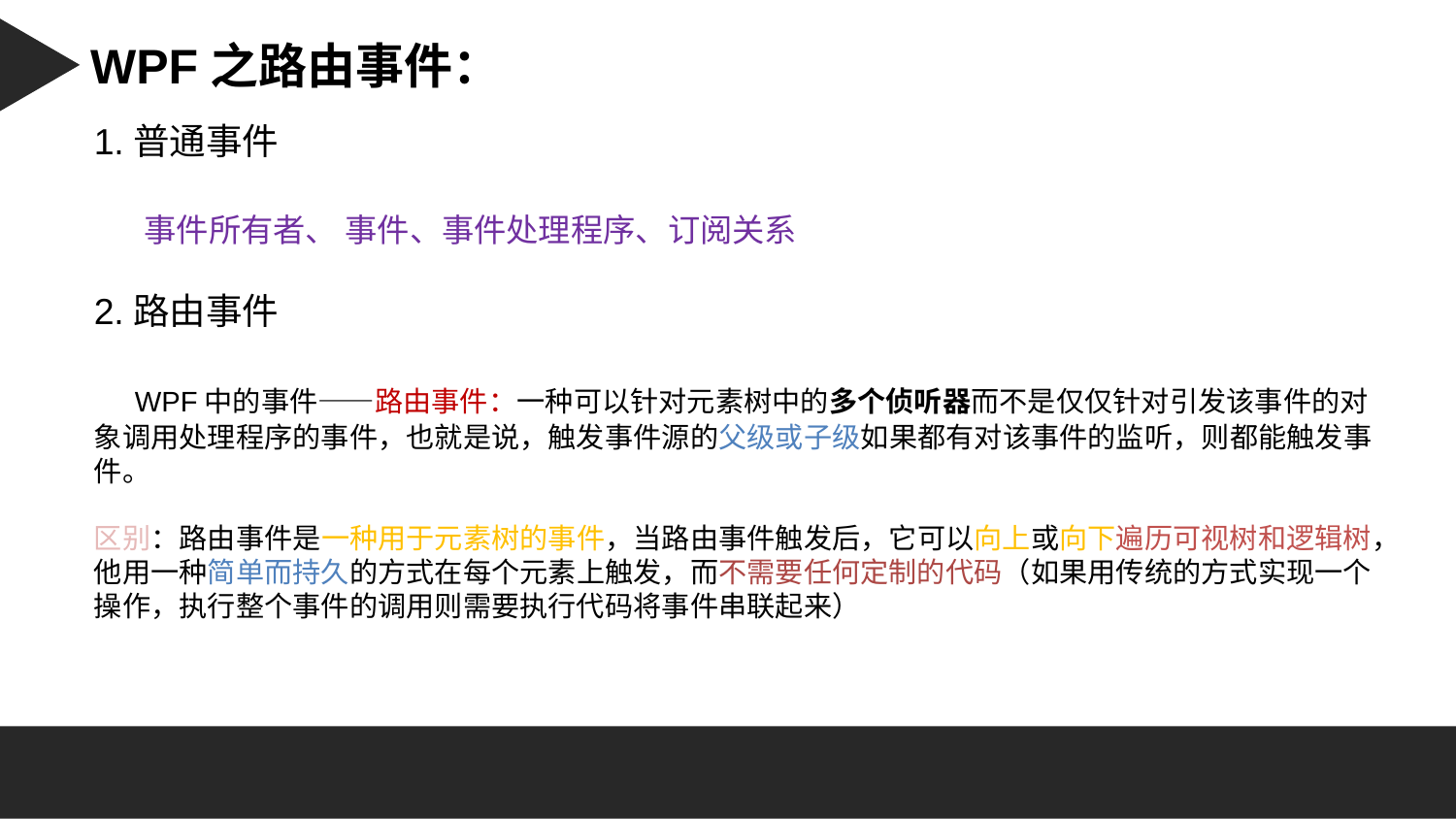

Character 字符串：

WPF之路由事件：
1.普通事件

     事件所有者、 事件、事件处理程序、订阅关系

2.路由事件

    WPF中的事件——路由事件：一种可以针对元素树中的多个侦听器而不是仅仅针对引发该事件的对象调用处理程序的事件，也就是说，触发事件源的父级或子级如果都有对该事件的监听，则都能触发事件。

区别：路由事件是一种用于元素树的事件，当路由事件触发后，它可以向上或向下遍历可视树和逻辑树，他用一种简单而持久的方式在每个元素上触发，而不需要任何定制的代码（如果用传统的方式实现一个操作，执行整个事件的调用则需要执行代码将事件串联起来）